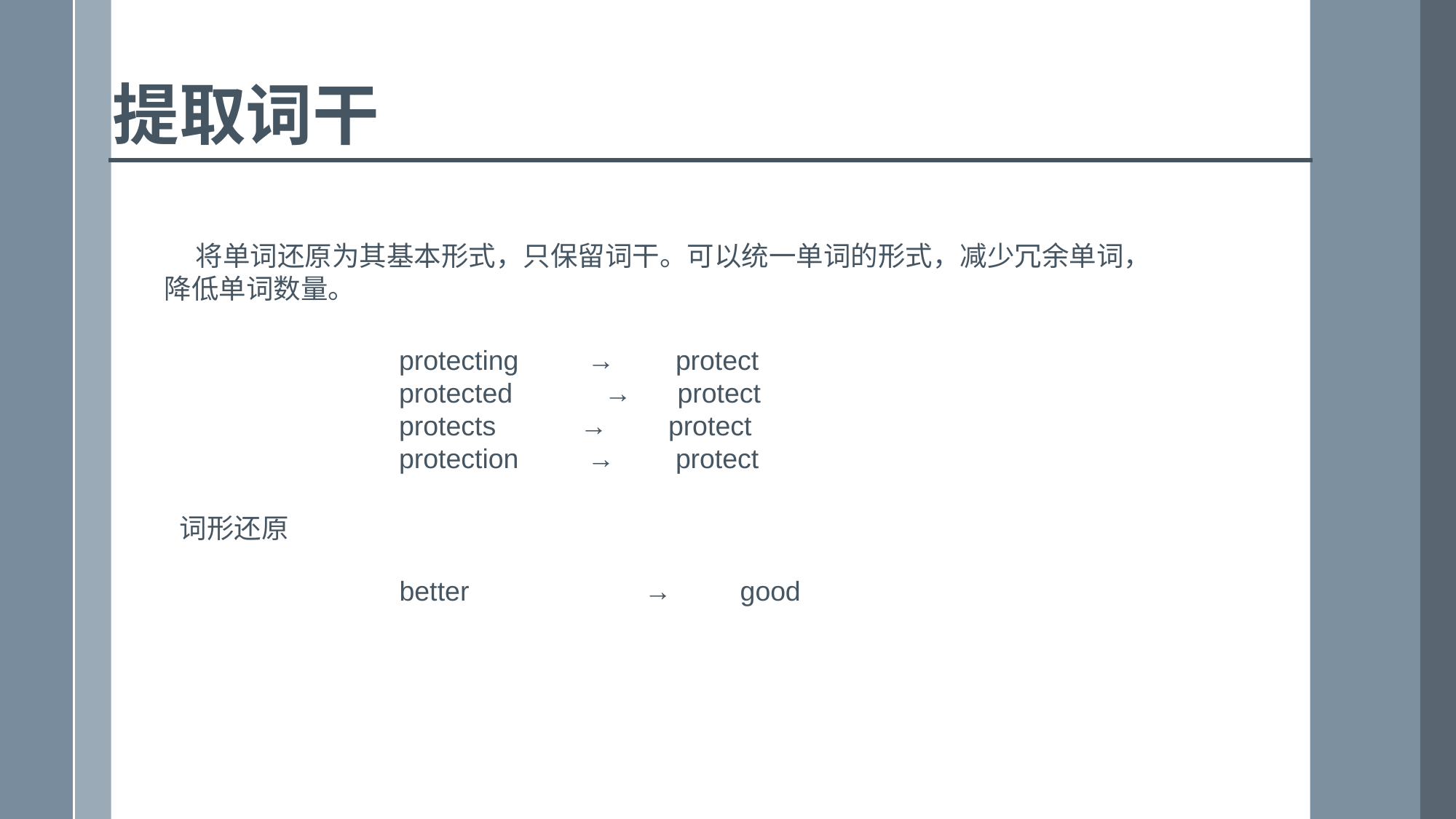

提取词干
    将单词还原为其基本形式，只保留词干。可以统一单词的形式，减少冗余单词，降低单词数量。
protecting         →        protect
protected            →      protect
protects           →        protect
protection         →        protect
词形还原
   better                       →         good